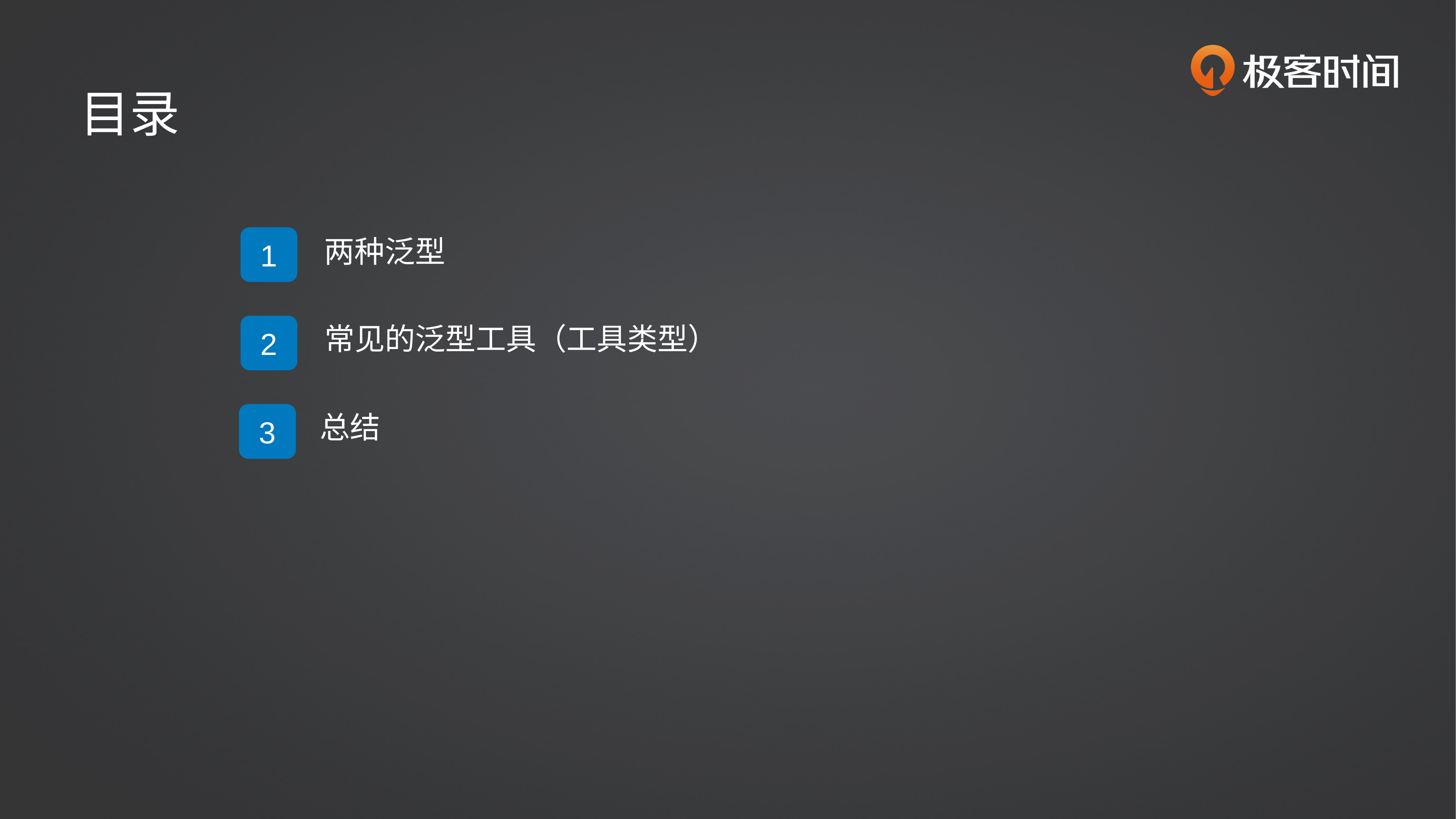

目录

1
两种泛型

2
常见的泛型工具（工具类型）

3
总结